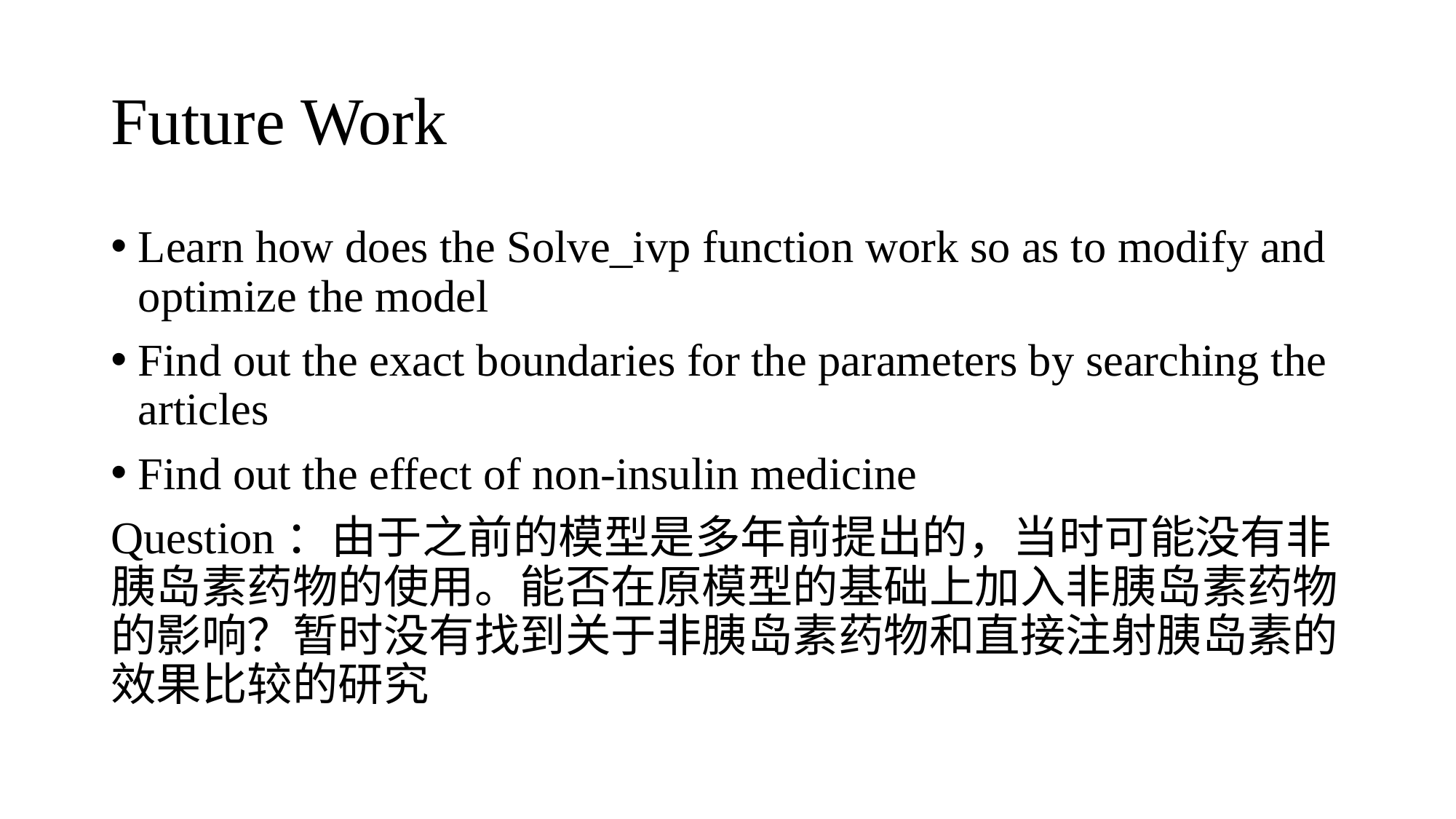

# Future Work
Learn how does the Solve_ivp function work so as to modify and optimize the model
Find out the exact boundaries for the parameters by searching the articles
Find out the effect of non-insulin medicine
Question：由于之前的模型是多年前提出的，当时可能没有非胰岛素药物的使用。能否在原模型的基础上加入非胰岛素药物的影响？暂时没有找到关于非胰岛素药物和直接注射胰岛素的效果比较的研究